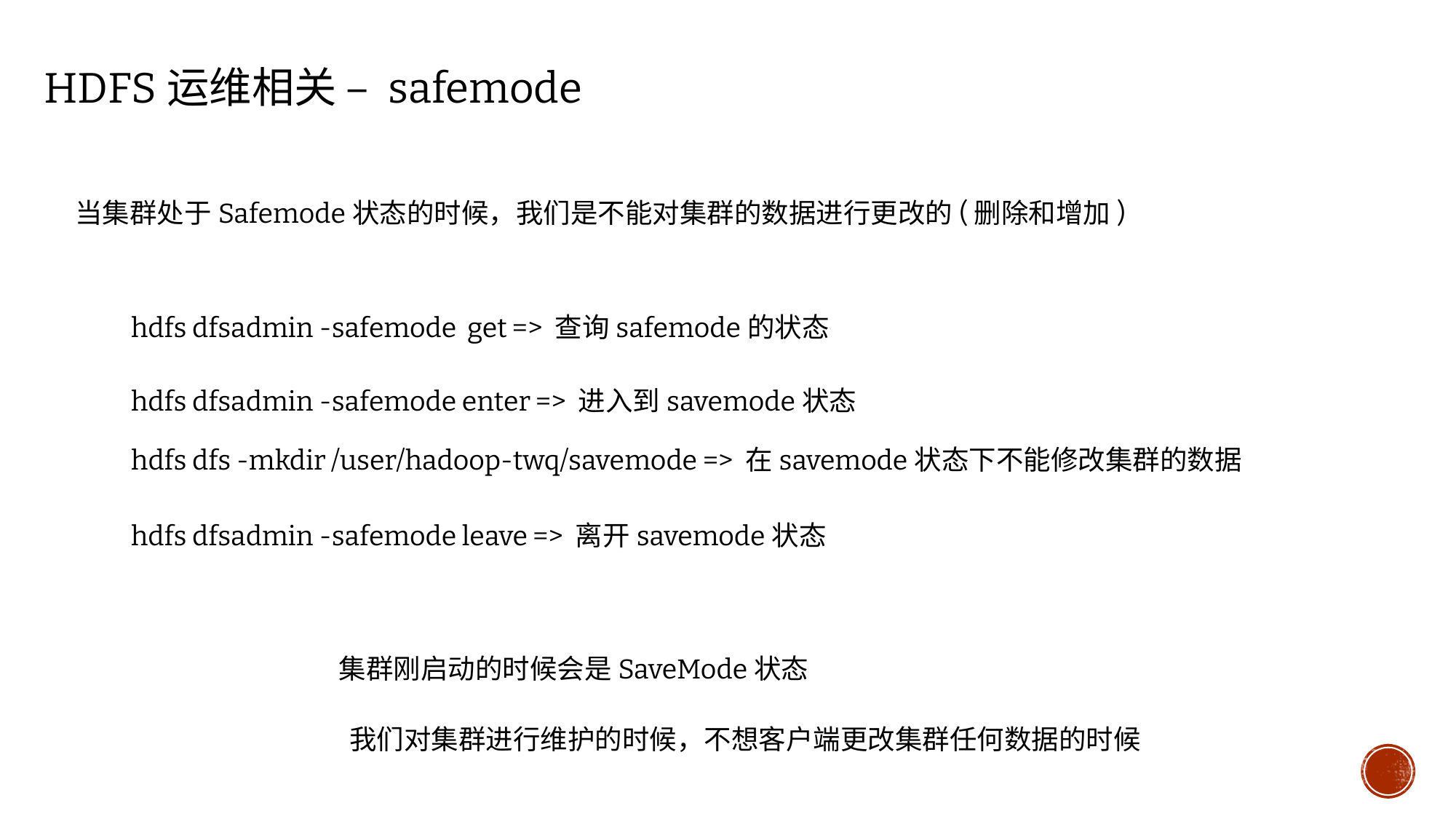

HDFS运维相关 – safemode
当集群处于Safemode状态的时候，我们是不能对集群的数据进行更改的(删除和增加)
hdfs dfsadmin -safemode  get => 查询safemode的状态
hdfs dfsadmin -safemode enter => 进入到savemode状态
hdfs dfs -mkdir /user/hadoop-twq/savemode => 在savemode状态下不能修改集群的数据
hdfs dfsadmin -safemode leave => 离开savemode状态
集群刚启动的时候会是SaveMode状态
我们对集群进行维护的时候，不想客户端更改集群任何数据的时候